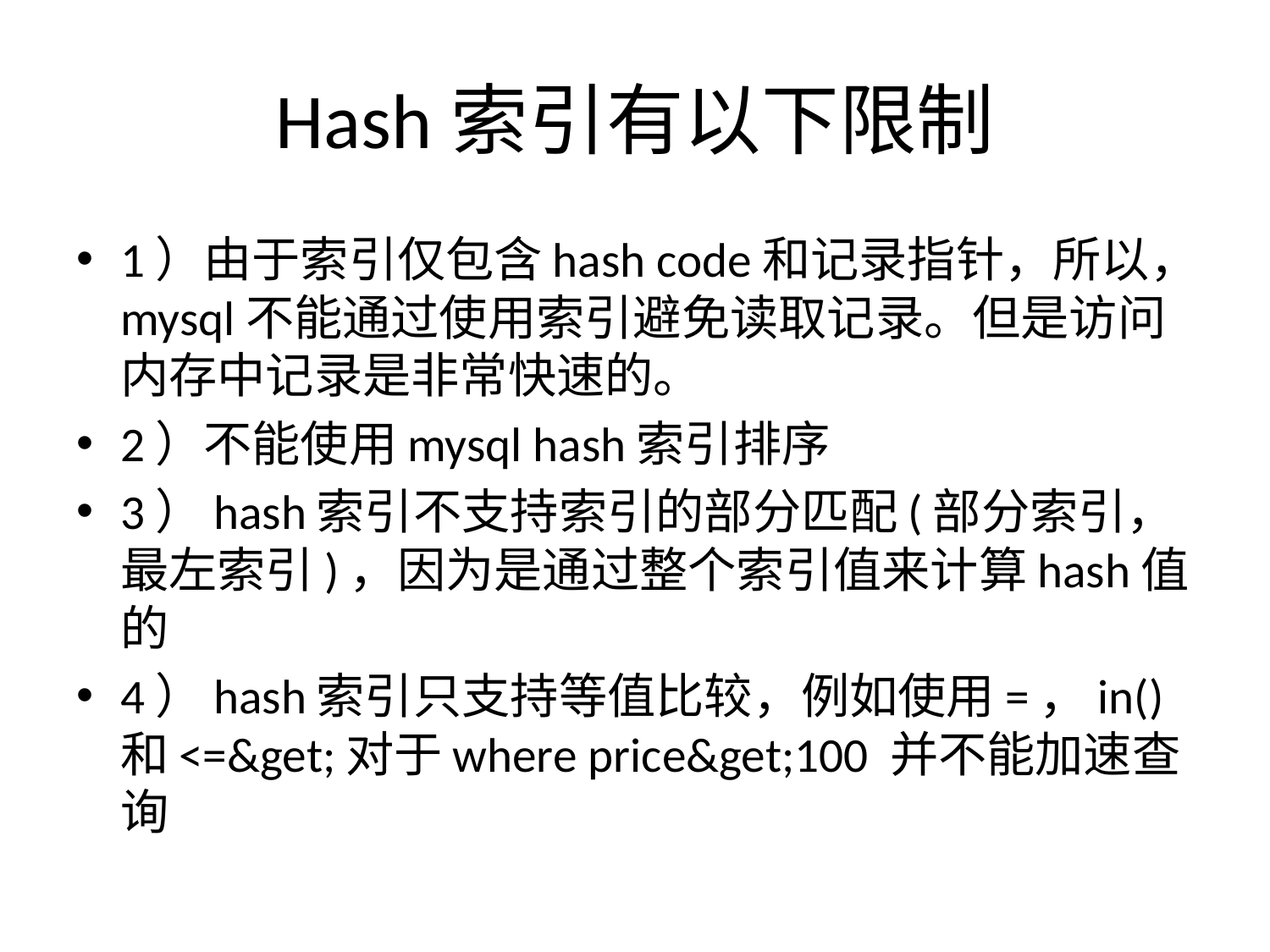

# Hash索引有以下限制
1）由于索引仅包含hash code和记录指针，所以，mysql不能通过使用索引避免读取记录。但是访问内存中记录是非常快速的。
2）不能使用mysql hash索引排序
3）hash索引不支持索引的部分匹配(部分索引，最左索引)，因为是通过整个索引值来计算hash值的
4）hash索引只支持等值比较，例如使用=，in()和<=&get;对于where price&get;100 并不能加速查询